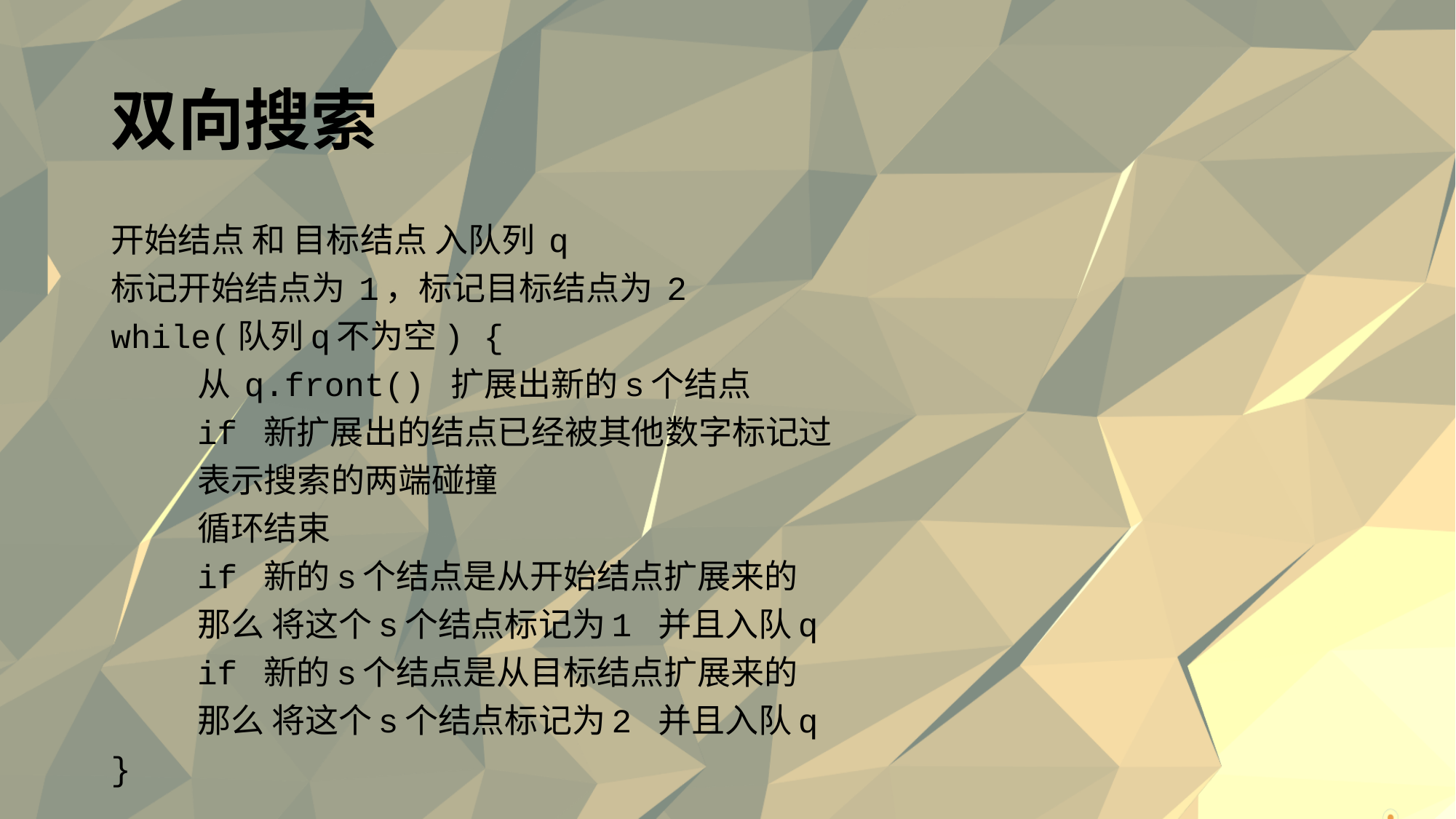

# 双向搜索
开始结点 和 目标结点 入队列 q
标记开始结点为 1，标记目标结点为 2
while(队列q不为空) {
	从 q.front() 扩展出新的s个结点
	if 新扩展出的结点已经被其他数字标记过
		表示搜索的两端碰撞
    		循环结束
	if 新的s个结点是从开始结点扩展来的
		那么 将这个s个结点标记为1 并且入队q
	if 新的s个结点是从目标结点扩展来的
		那么 将这个s个结点标记为2 并且入队q
}